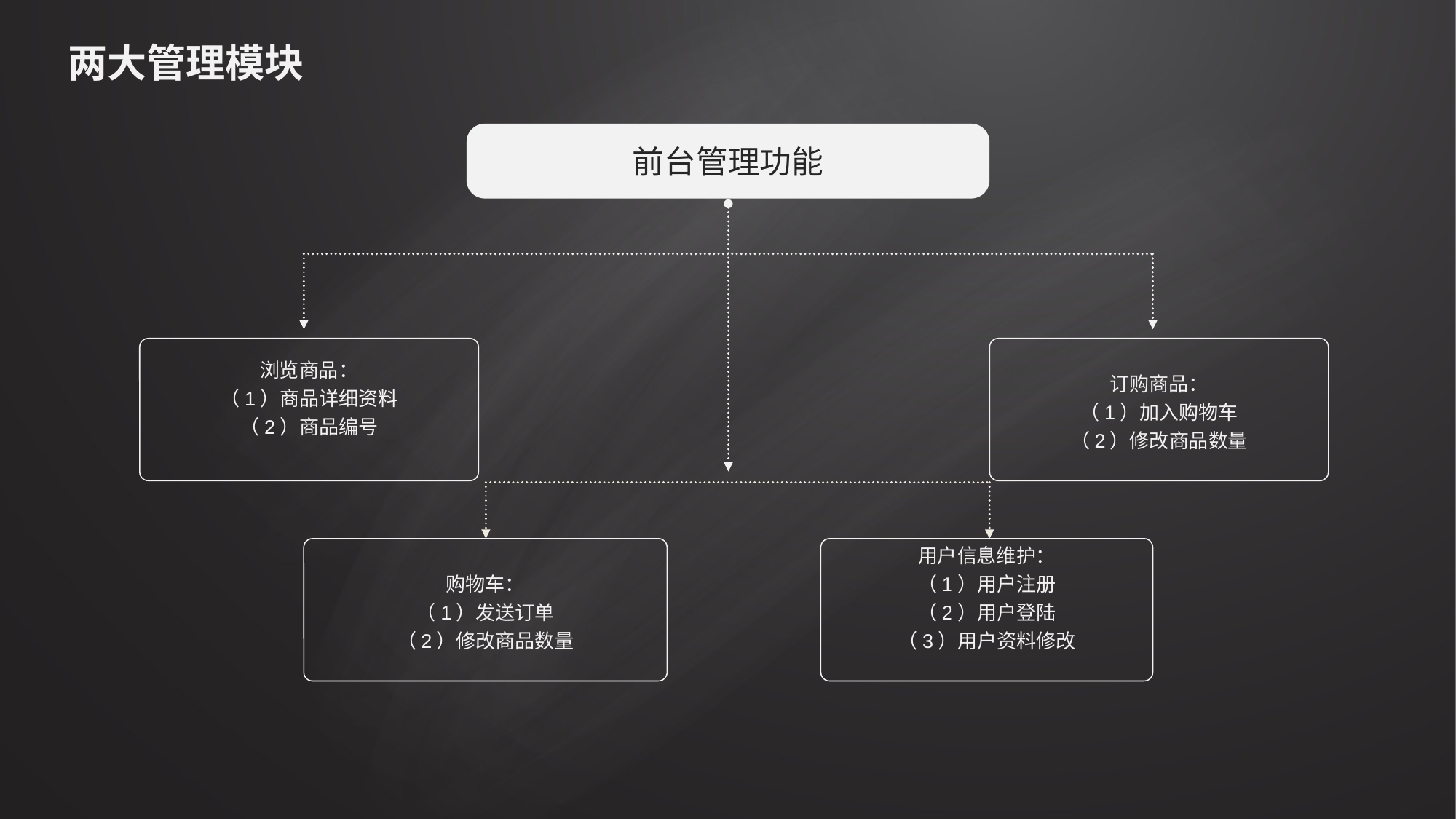

# 两大管理模块
前台管理功能
双击添加标题文字

浏览商品：
（1）商品详细资料
（2）商品编号

订购商品：
（1）加入购物车
（2）修改商品数量

购物车：
（1）发送订单
（2）修改商品数量
用户信息维护：
（1）用户注册
（2）用户登陆
（3）用户资料修改